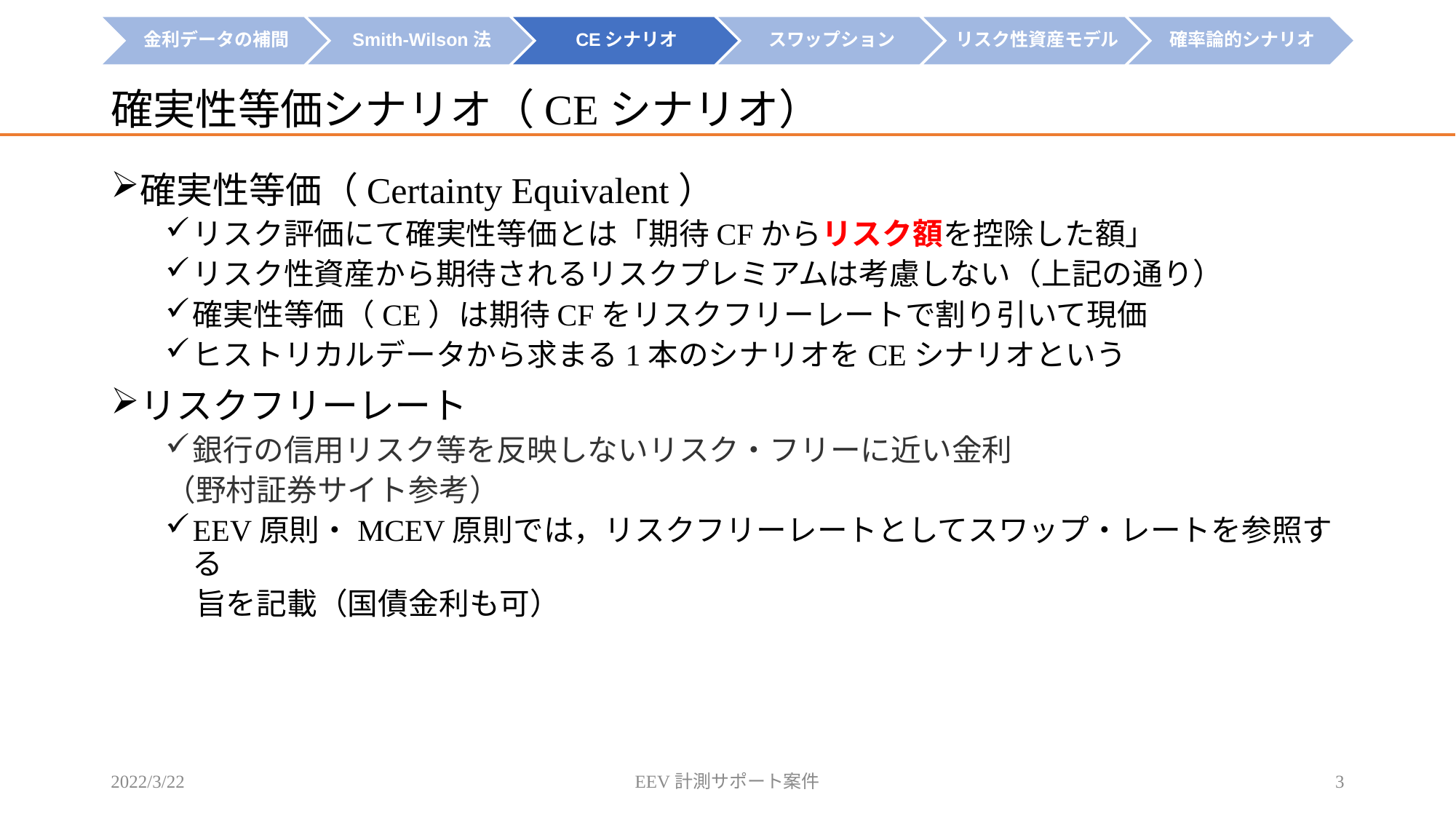

金利データの補間
Smith-Wilson法
CEシナリオ
スワップション
リスク性資産モデル
確率論的シナリオ
# 確実性等価シナリオ（CEシナリオ）
確実性等価（Certainty Equivalent）
リスク評価にて確実性等価とは「期待CFからリスク額を控除した額」
リスク性資産から期待されるリスクプレミアムは考慮しない（上記の通り）
確実性等価（CE）は期待CFをリスクフリーレートで割り引いて現価
ヒストリカルデータから求まる1本のシナリオをCEシナリオという
リスクフリーレート
銀行の信用リスク等を反映しないリスク・フリーに近い金利
（野村証券サイト参考）
EEV原則・MCEV原則では，リスクフリーレートとしてスワップ・レートを参照する
　旨を記載（国債金利も可）
2022/3/22
EEV計測サポート案件
3